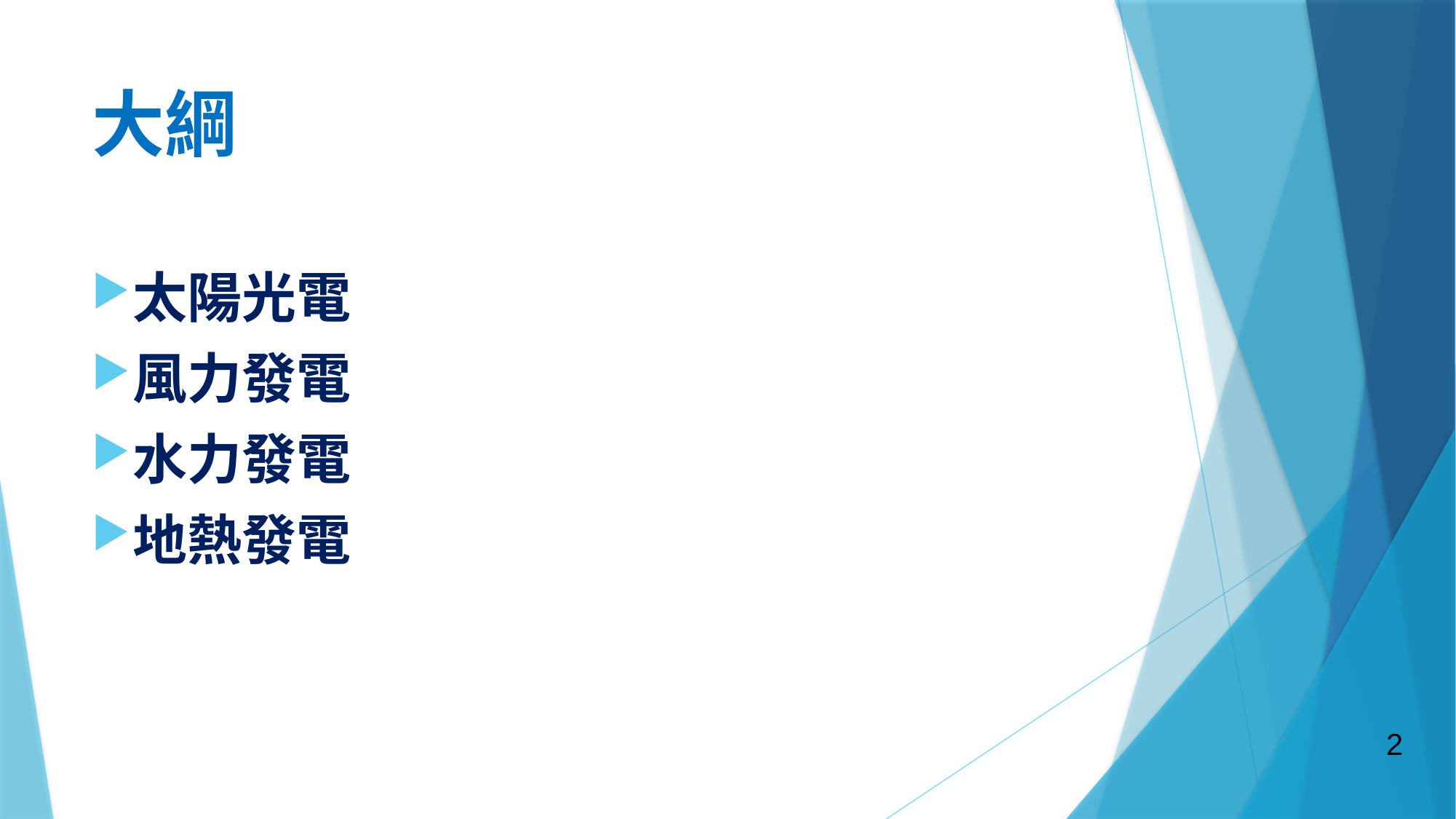

# 大綱
太陽光電
風力發電
水力發電
地熱發電

2